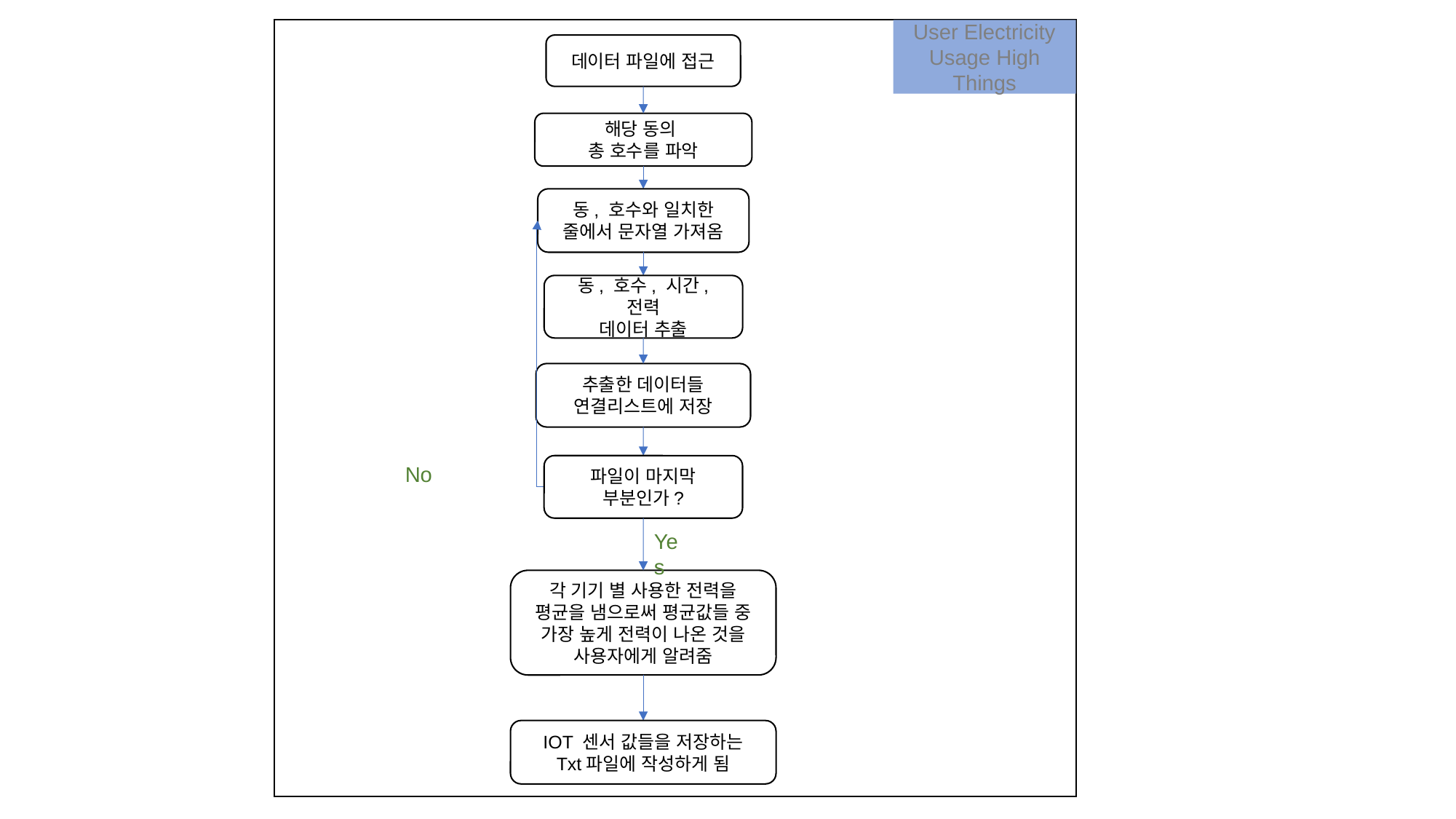

User Electricity
Usage High Things
데이터 파일에 접근
해당 동의
총 호수를 파악
동, 호수와 일치한
줄에서 문자열 가져옴
동, 호수, 시간, 전력
데이터 추출
추출한 데이터들
연결리스트에 저장
No
파일이 마지막
부분인가?
Yes
각 기기 별 사용한 전력을
평균을 냄으로써 평균값들 중 가장 높게 전력이 나온 것을 사용자에게 알려줌
IOT 센서 값들을 저장하는
Txt파일에 작성하게 됨